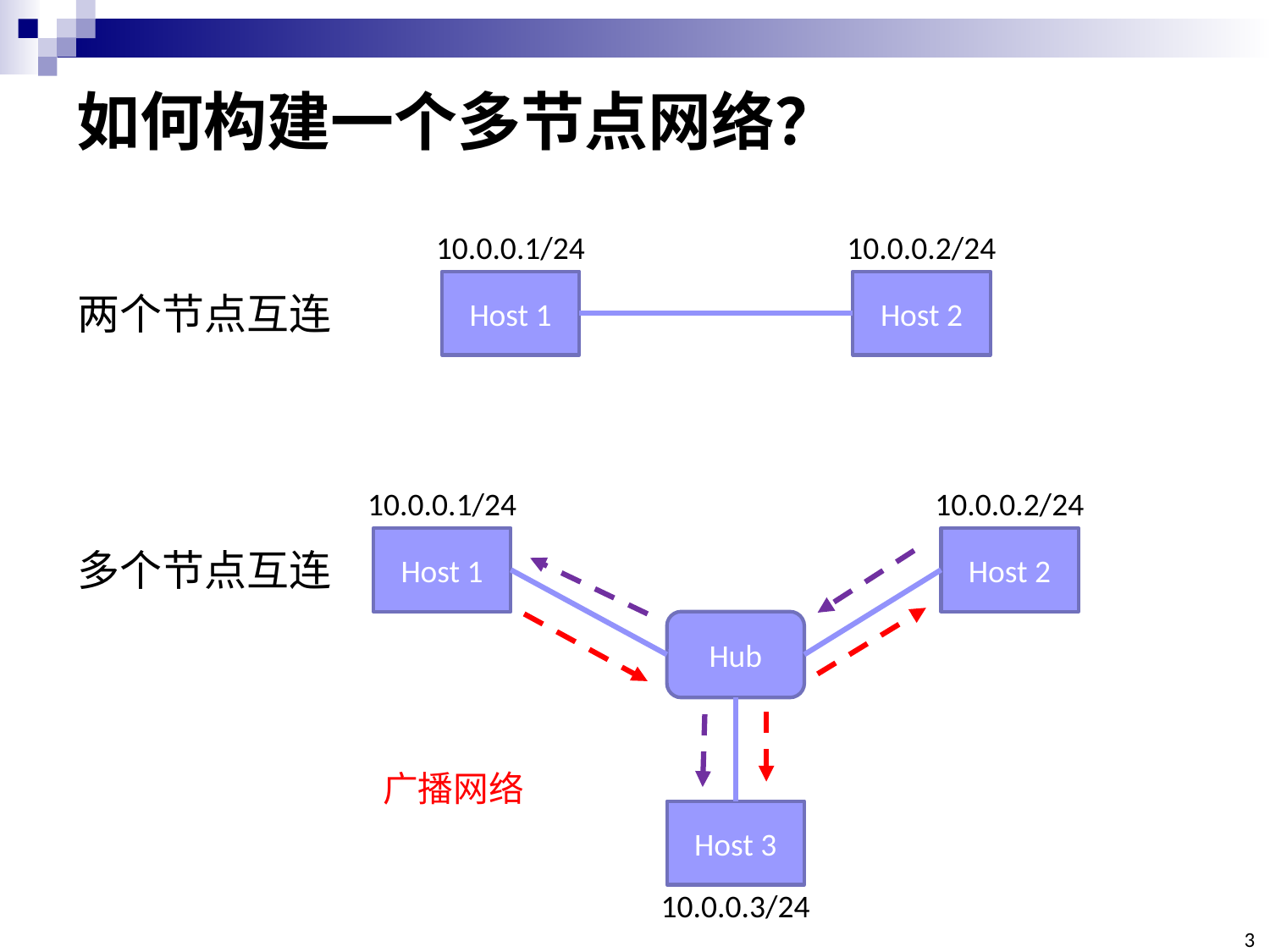

# 如何构建一个多节点网络？
10.0.0.1/24
10.0.0.2/24
Host 1
Host 2
两个节点互连
10.0.0.1/24
10.0.0.2/24
Host 1
Host 2
Host 3
10.0.0.3/24
多个节点互连
Hub
广播网络
3